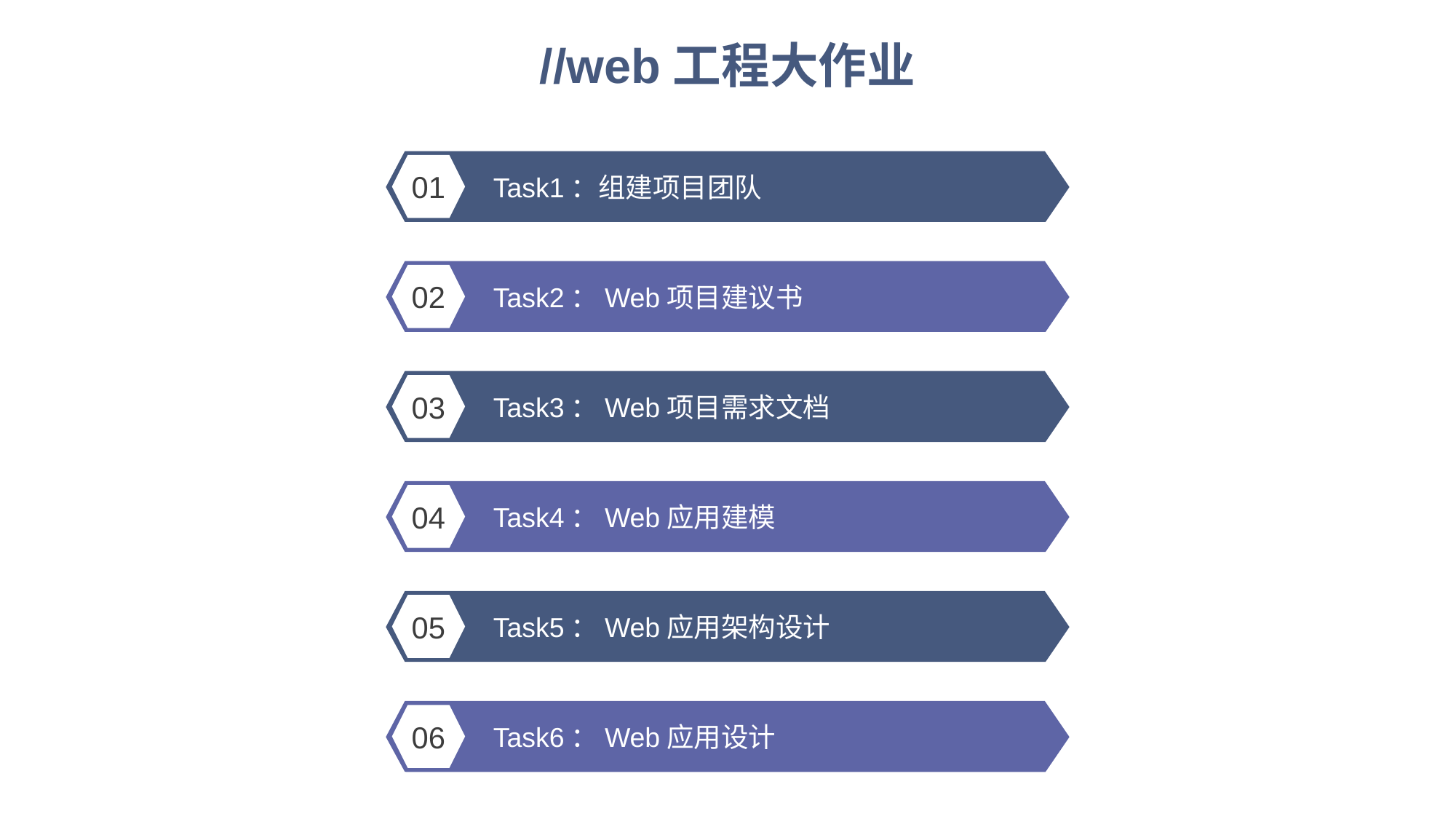

//web工程大作业
Task1：组建项目团队
01
Task2：Web项目建议书
02
Task3：Web项目需求文档
03
Task4：Web应用建模
04
Task5：Web应用架构设计
05
Task6：Web应用设计
06